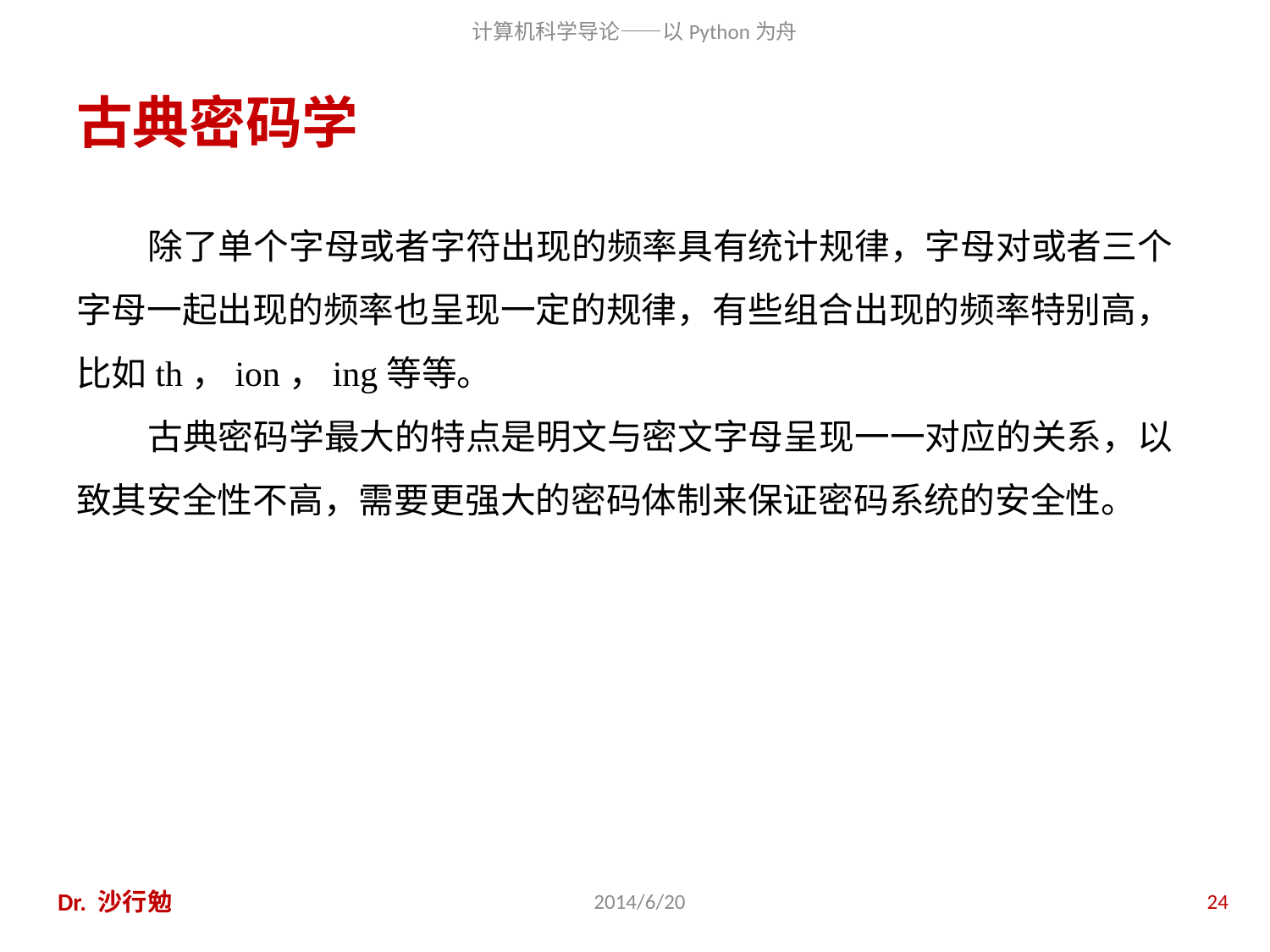

# 古典密码学
除了单个字母或者字符出现的频率具有统计规律，字母对或者三个字母一起出现的频率也呈现一定的规律，有些组合出现的频率特别高，比如th，ion，ing等等。
古典密码学最大的特点是明文与密文字母呈现一一对应的关系，以致其安全性不高，需要更强大的密码体制来保证密码系统的安全性。

Dr. 沙行勉
2014/6/20
24